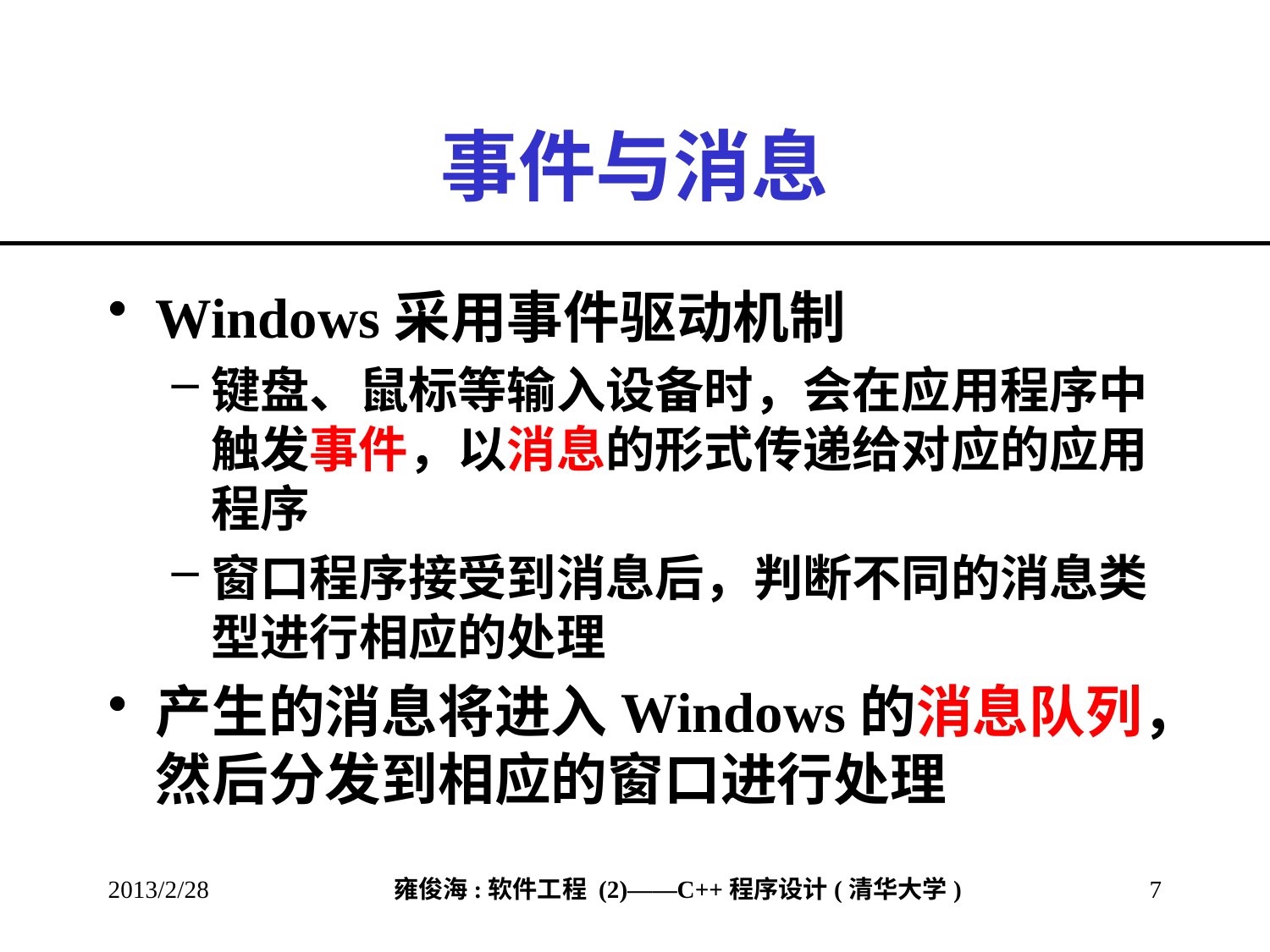

# 事件与消息
Windows采用事件驱动机制
键盘、鼠标等输入设备时，会在应用程序中触发事件，以消息的形式传递给对应的应用程序
窗口程序接受到消息后，判断不同的消息类型进行相应的处理
产生的消息将进入Windows的消息队列，然后分发到相应的窗口进行处理

2013/2/28
7